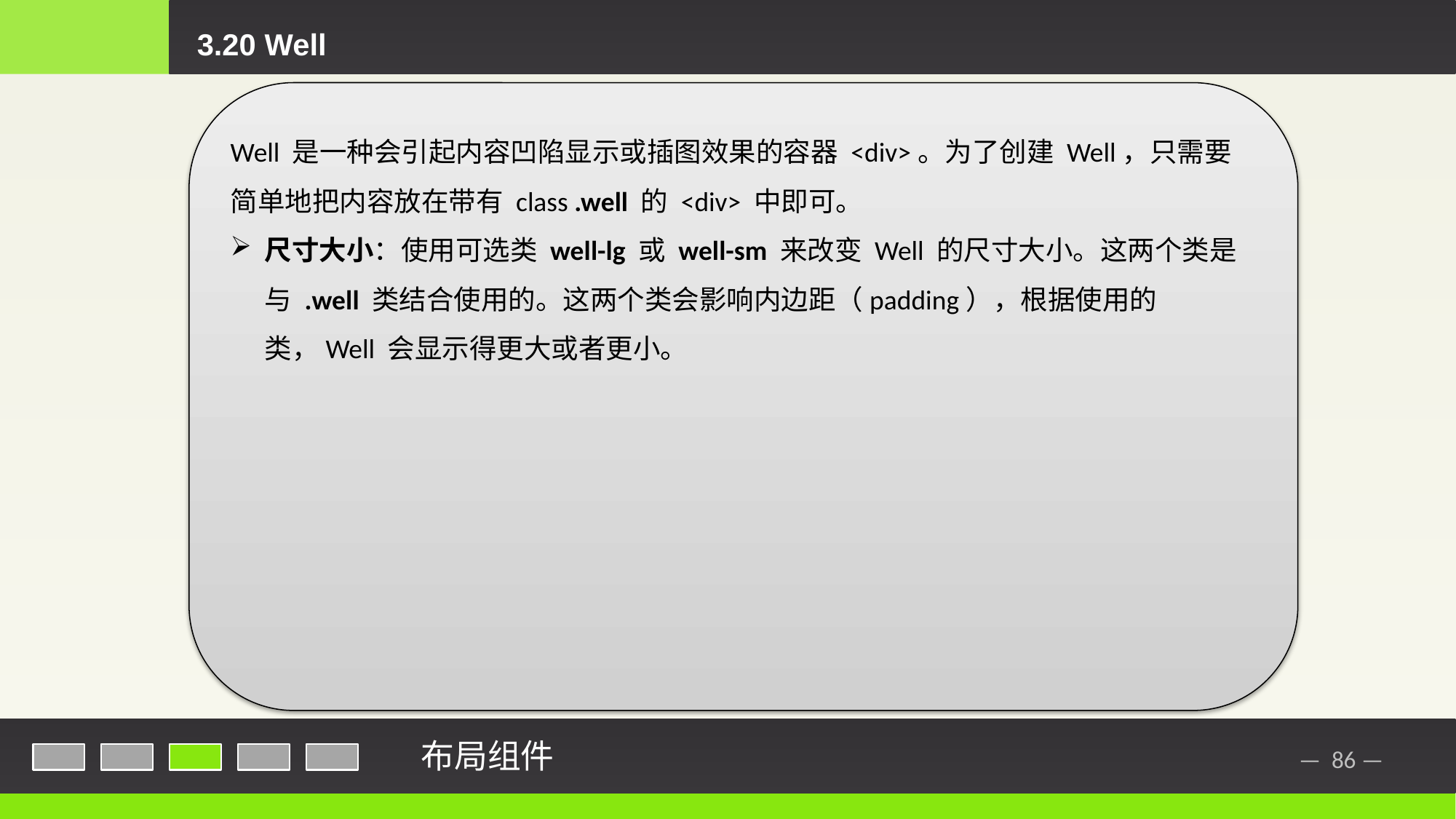

3.20 Well
Well 是一种会引起内容凹陷显示或插图效果的容器 <div>。为了创建 Well，只需要简单地把内容放在带有 class .well 的 <div> 中即可。
尺寸大小：使用可选类 well-lg 或 well-sm 来改变 Well 的尺寸大小。这两个类是与 .well 类结合使用的。这两个类会影响内边距（padding），根据使用的类，Well 会显示得更大或者更小。